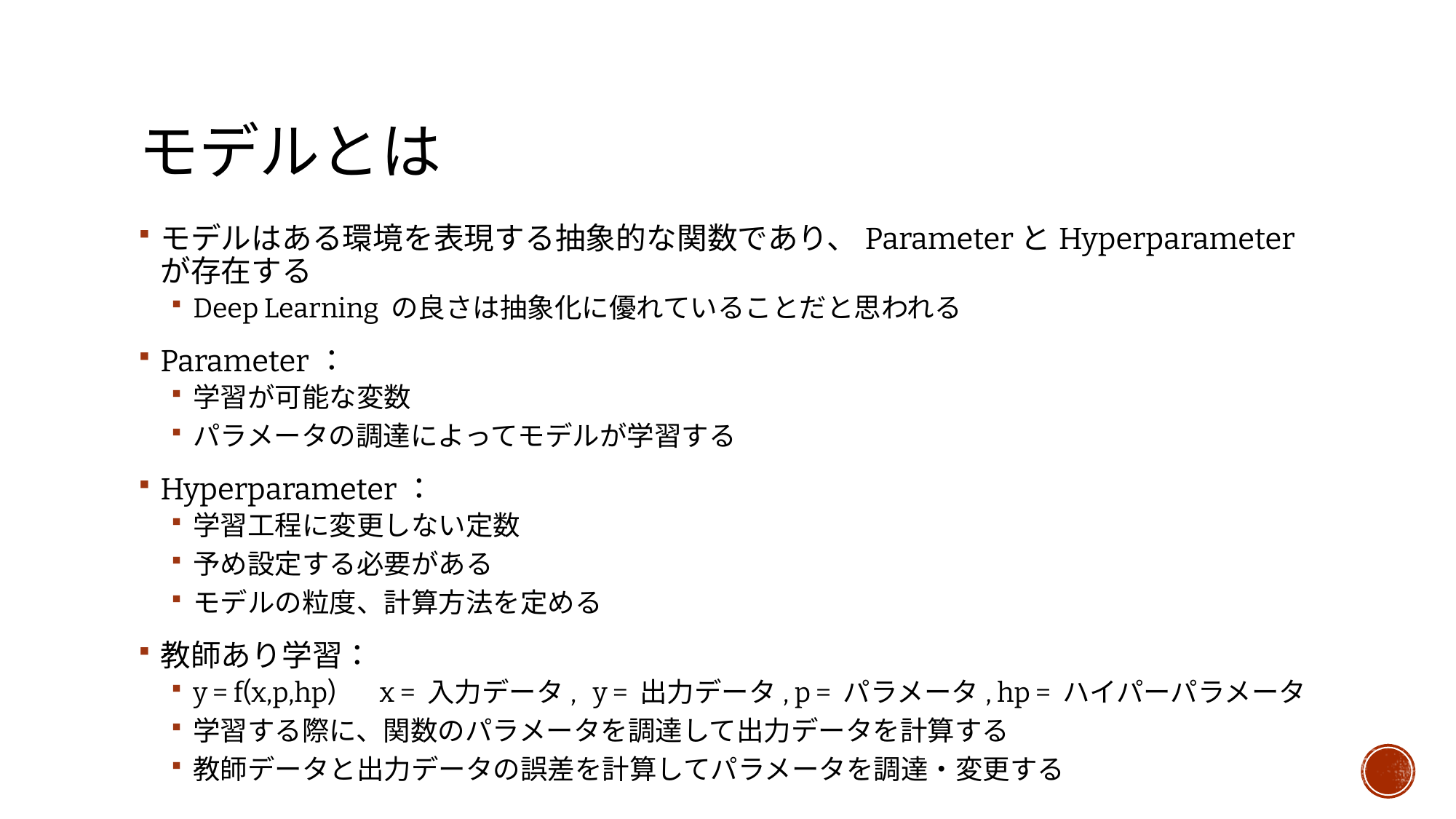

# モデルとは
モデルはある環境を表現する抽象的な関数であり、ParameterとHyperparameterが存在する
Deep Learning の良さは抽象化に優れていることだと思われる
Parameter：
学習が可能な変数
パラメータの調達によってモデルが学習する
Hyperparameter：
学習工程に変更しない定数
予め設定する必要がある
モデルの粒度、計算方法を定める
教師あり学習：
y = f(x,p,hp)        x = 入力データ,   y = 出力データ, p = パラメータ, hp = ハイパーパラメータ
学習する際に、関数のパラメータを調達して出力データを計算する
教師データと出力データの誤差を計算してパラメータを調達・変更する